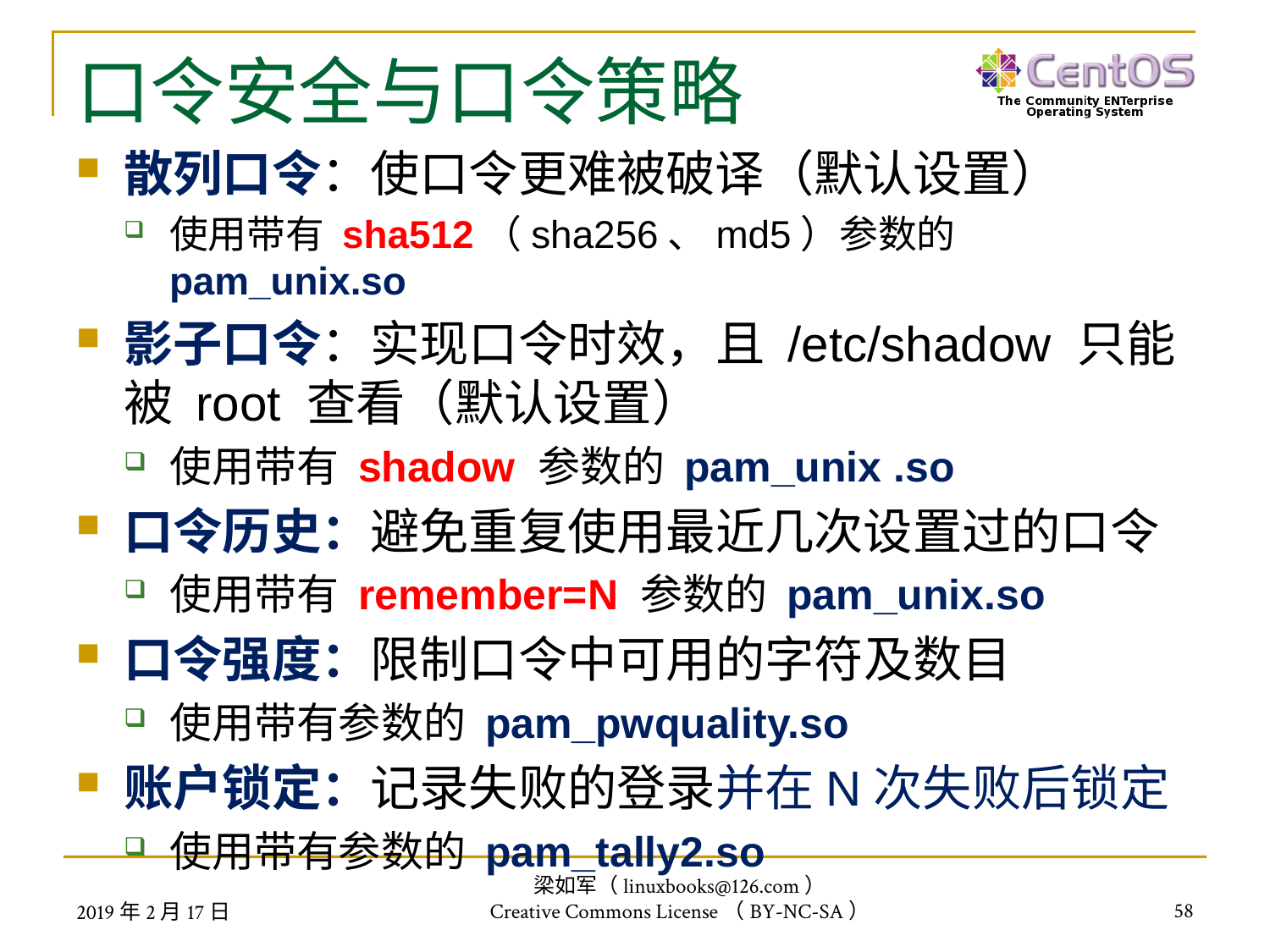

# 口令安全与口令策略
散列口令：使口令更难被破译（默认设置）
使用带有 sha512（sha256、md5）参数的 pam_unix.so
影子口令：实现口令时效，且 /etc/shadow 只能被 root 查看（默认设置）
使用带有 shadow 参数的 pam_unix .so
口令历史：避免重复使用最近几次设置过的口令
使用带有 remember=N 参数的 pam_unix.so
口令强度：限制口令中可用的字符及数目
使用带有参数的 pam_pwquality.so
账户锁定：记录失败的登录并在N次失败后锁定
使用带有参数的 pam_tally2.so
梁如军（linuxbooks@126.com）
Creative Commons License（BY-NC-SA）
2019年2月17日
58